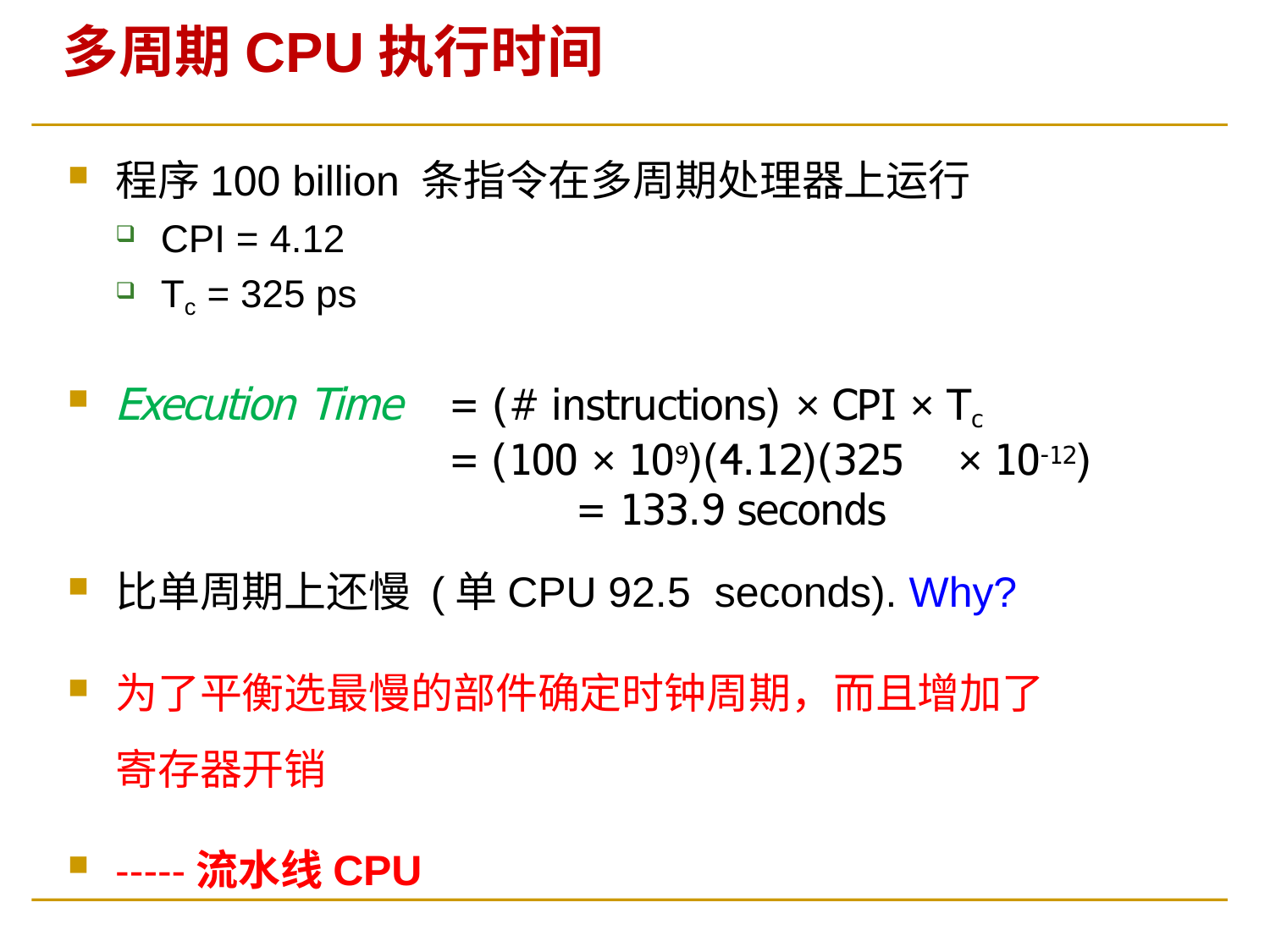

# 多周期CPU执行时间

程序100 billion 条指令在多周期处理器上运行
CPI = 4.12
Tc = 325 ps
Execution Time
= (# instructions) × CPI × Tc
= (100 × 109)(4.12)(325	× 10-12)
= 133.9 seconds
比单周期上还慢 (单CPU 92.5  seconds). Why?
为了平衡选最慢的部件确定时钟周期，而且增加了寄存器开销
-----流水线CPU